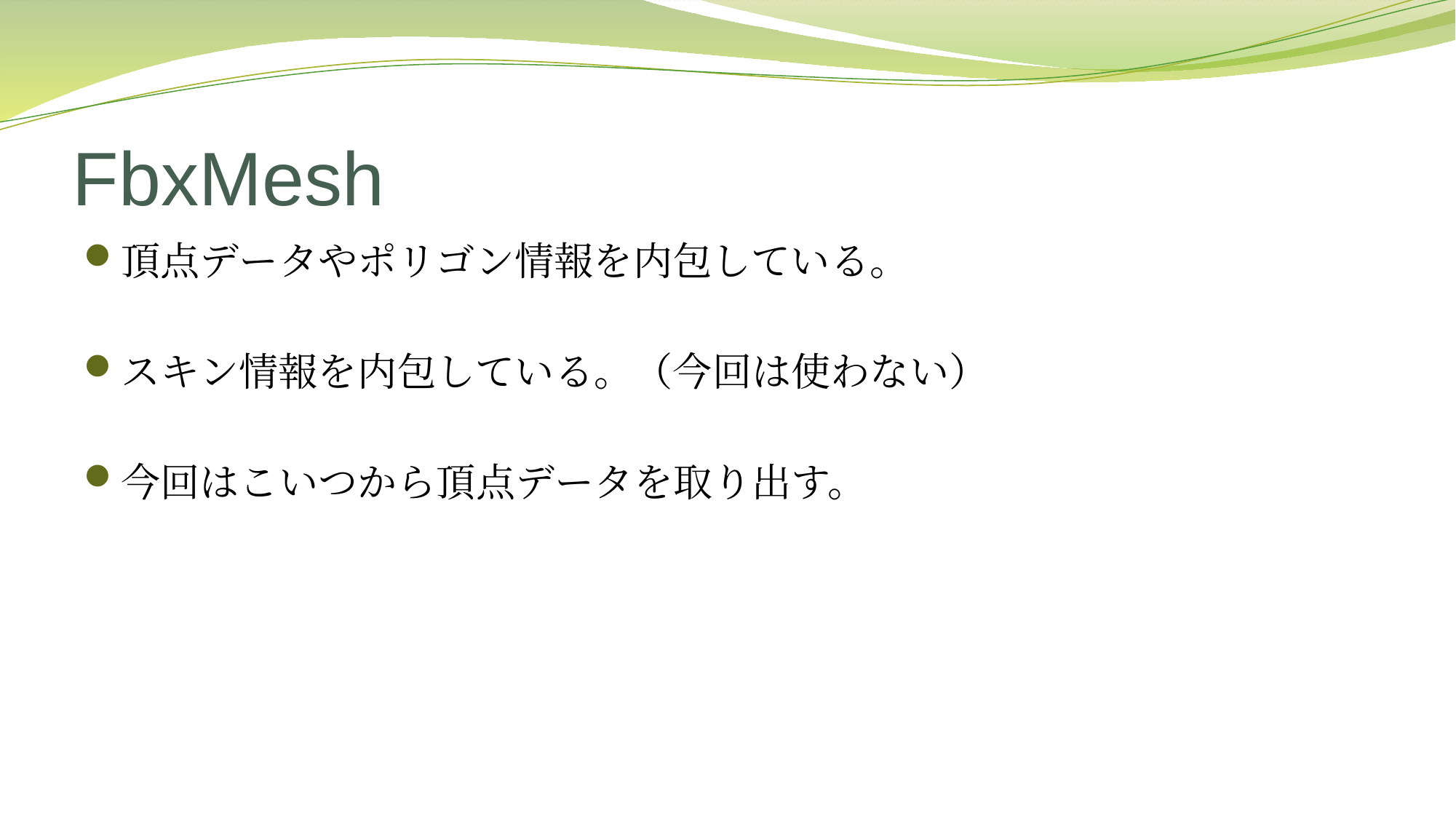

# FbxMesh
頂点データやポリゴン情報を内包している。

スキン情報を内包している。（今回は使わない）

今回はこいつから頂点データを取り出す。